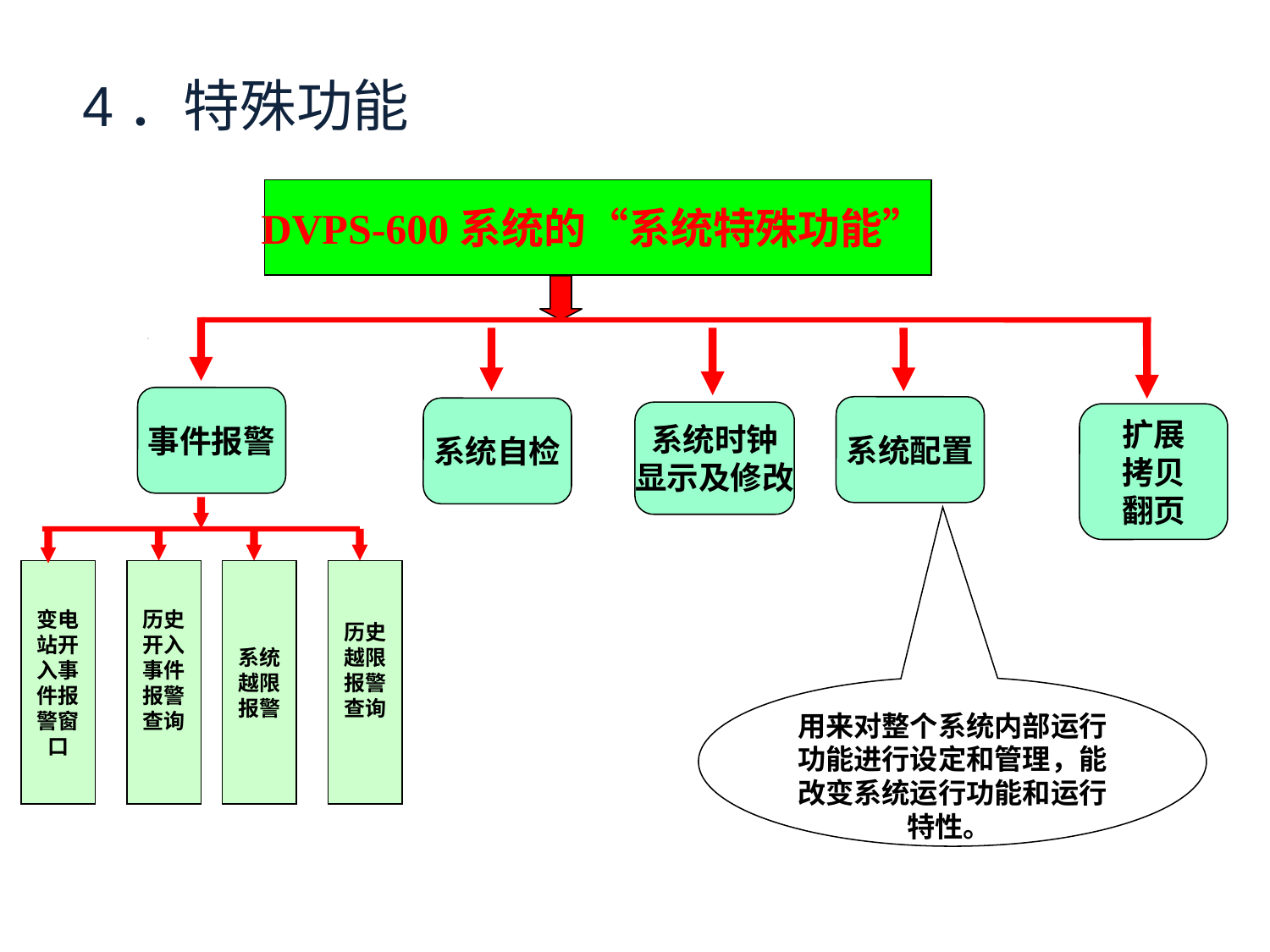

# 4．特殊功能
DVPS-600系统的“系统特殊功能”

事件报警

扩展
拷贝
翻页

系统自检

系统时钟
显示及修改

系统配置

历史
开入
事件
报警
查询

系统
越限
报警

历史
越限
报警
查询

变电
站开
入事
件报
警窗
口
用来对整个系统内部运行功能进行设定和管理，能改变系统运行功能和运行特性。